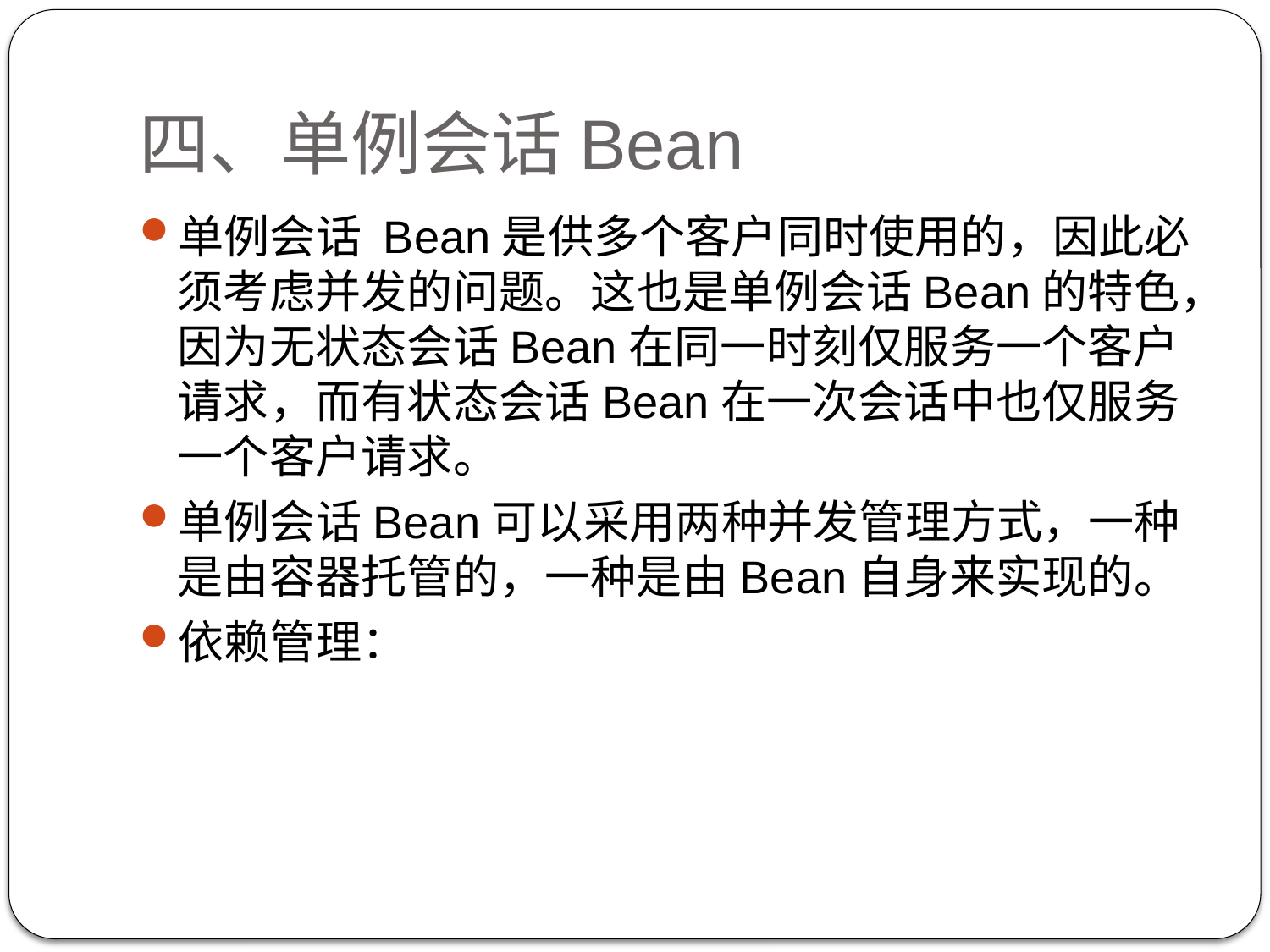

# 四、单例会话Bean
单例会话 Bean是供多个客户同时使用的，因此必须考虑并发的问题。这也是单例会话Bean的特色，因为无状态会话Bean在同一时刻仅服务一个客户请求，而有状态会话Bean在一次会话中也仅服务一个客户请求。
单例会话Bean可以采用两种并发管理方式，一种是由容器托管的，一种是由Bean自身来实现的。
依赖管理：